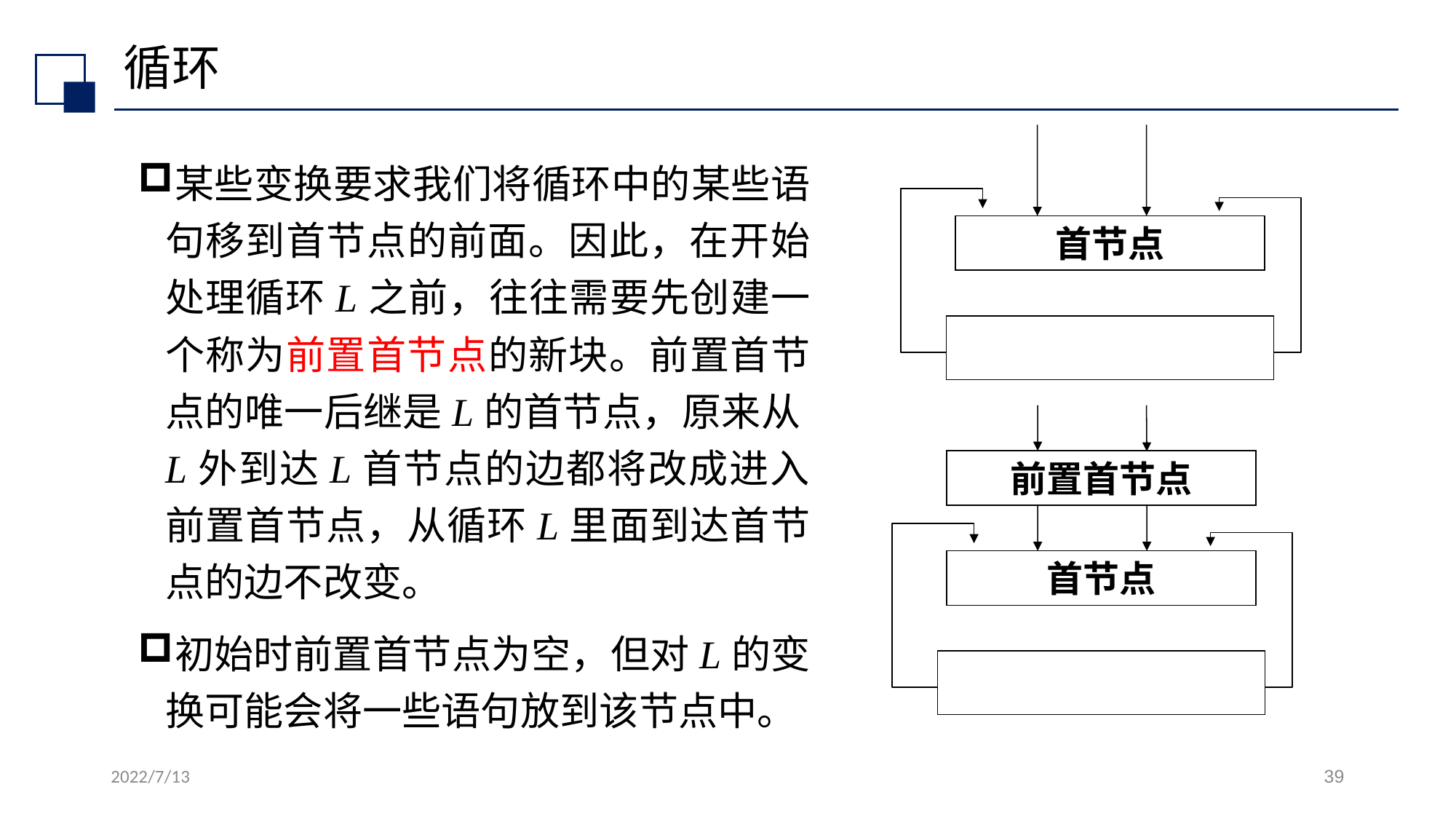

# 循环

首节点

某些变换要求我们将循环中的某些语句移到首节点的前面。因此，在开始处理循环L之前，往往需要先创建一个称为前置首节点的新块。前置首节点的唯一后继是L的首节点，原来从L外到达L首节点的边都将改成进入前置首节点，从循环L里面到达首节点的边不改变。
初始时前置首节点为空，但对L的变换可能会将一些语句放到该节点中。

前置首节点

首节点

2022/7/13
39